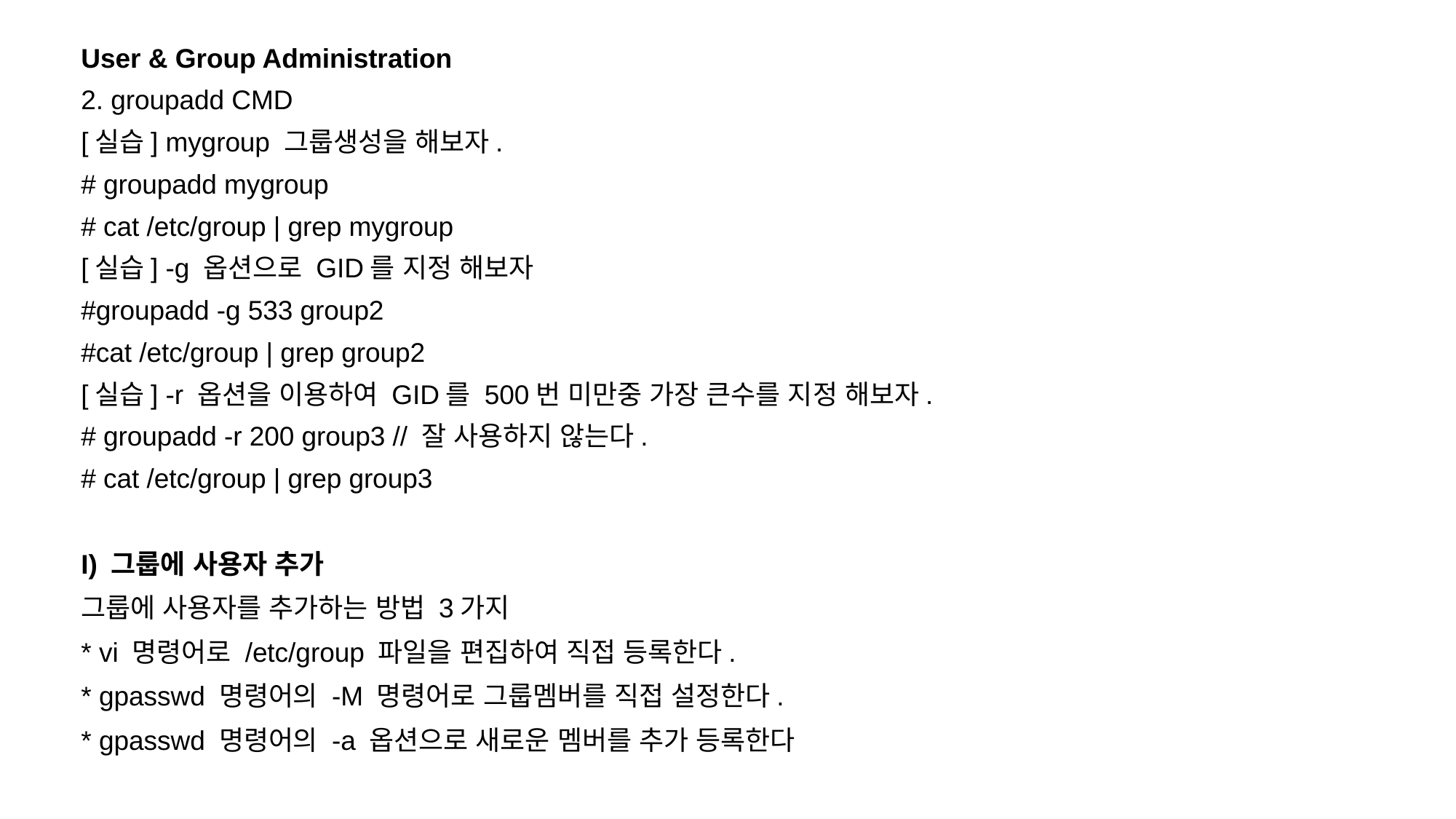

User & Group Administration
2. groupadd CMD
[실습] mygroup 그룹생성을 해보자.
# groupadd mygroup
# cat /etc/group | grep mygroup
[실습] -g 옵션으로 GID를 지정 해보자
#groupadd -g 533 group2
#cat /etc/group | grep group2
[실습] -r 옵션을 이용하여 GID를 500번 미만중 가장 큰수를 지정 해보자.
# groupadd -r 200 group3 // 잘 사용하지 않는다.
# cat /etc/group | grep group3

I) 그룹에 사용자 추가
그룹에 사용자를 추가하는 방법 3가지
* vi 명령어로 /etc/group 파일을 편집하여 직접 등록한다.
* gpasswd 명령어의 -M 명령어로 그룹멤버를 직접 설정한다.
* gpasswd 명령어의 -a 옵션으로 새로운 멤버를 추가 등록한다